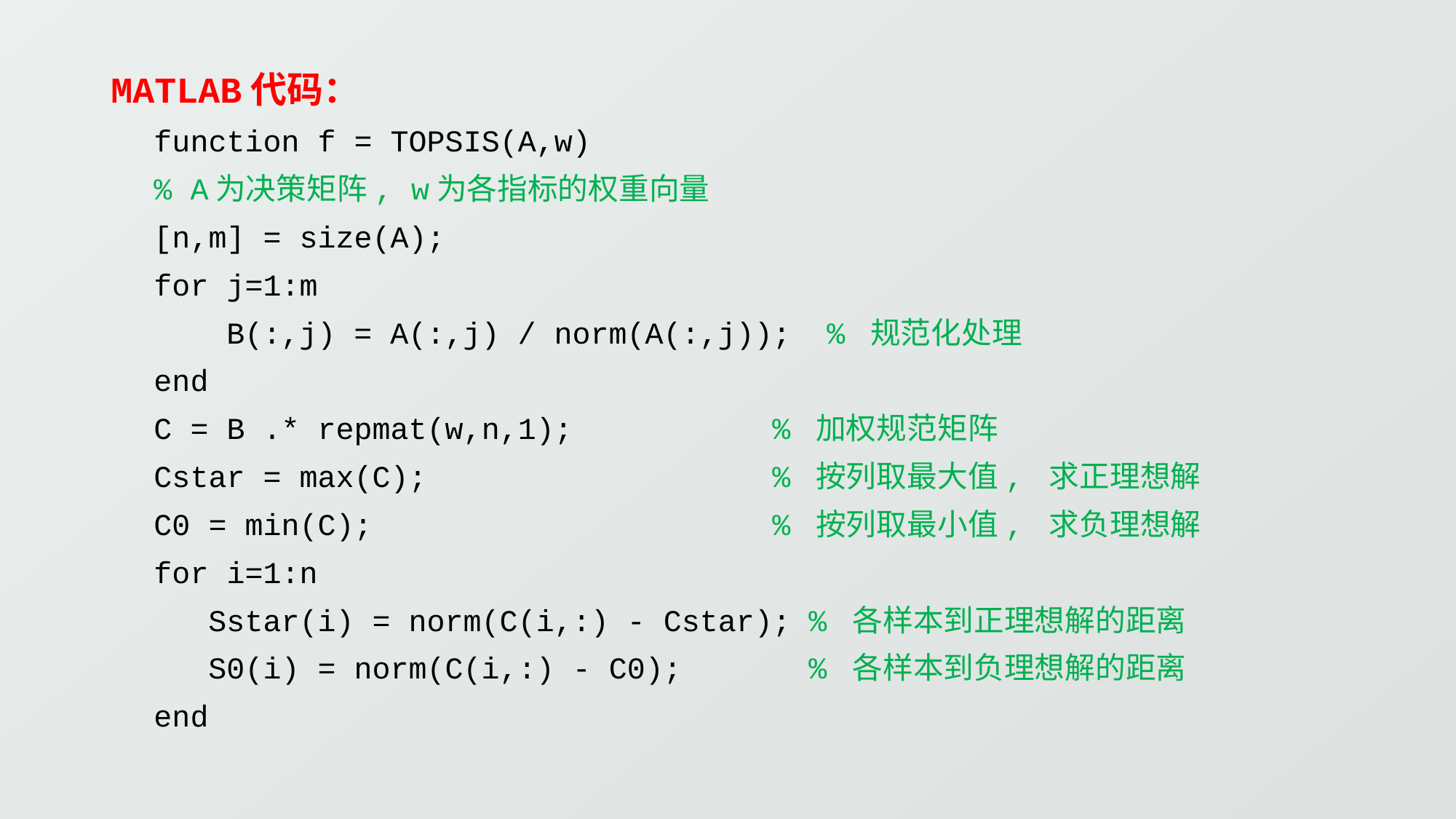

MATLAB代码：
function f = TOPSIS(A,w)
% A为决策矩阵, w为各指标的权重向量
[n,m] = size(A);
for j=1:m
    B(:,j) = A(:,j) / norm(A(:,j));  % 规范化处理
end
C = B .* repmat(w,n,1);           % 加权规范矩阵
Cstar = max(C);                   % 按列取最大值, 求正理想解
C0 = min(C);                      % 按列取最小值, 求负理想解
for i=1:n
   Sstar(i) = norm(C(i,:) - Cstar); % 各样本到正理想解的距离
   S0(i) = norm(C(i,:) - C0);       % 各样本到负理想解的距离
end